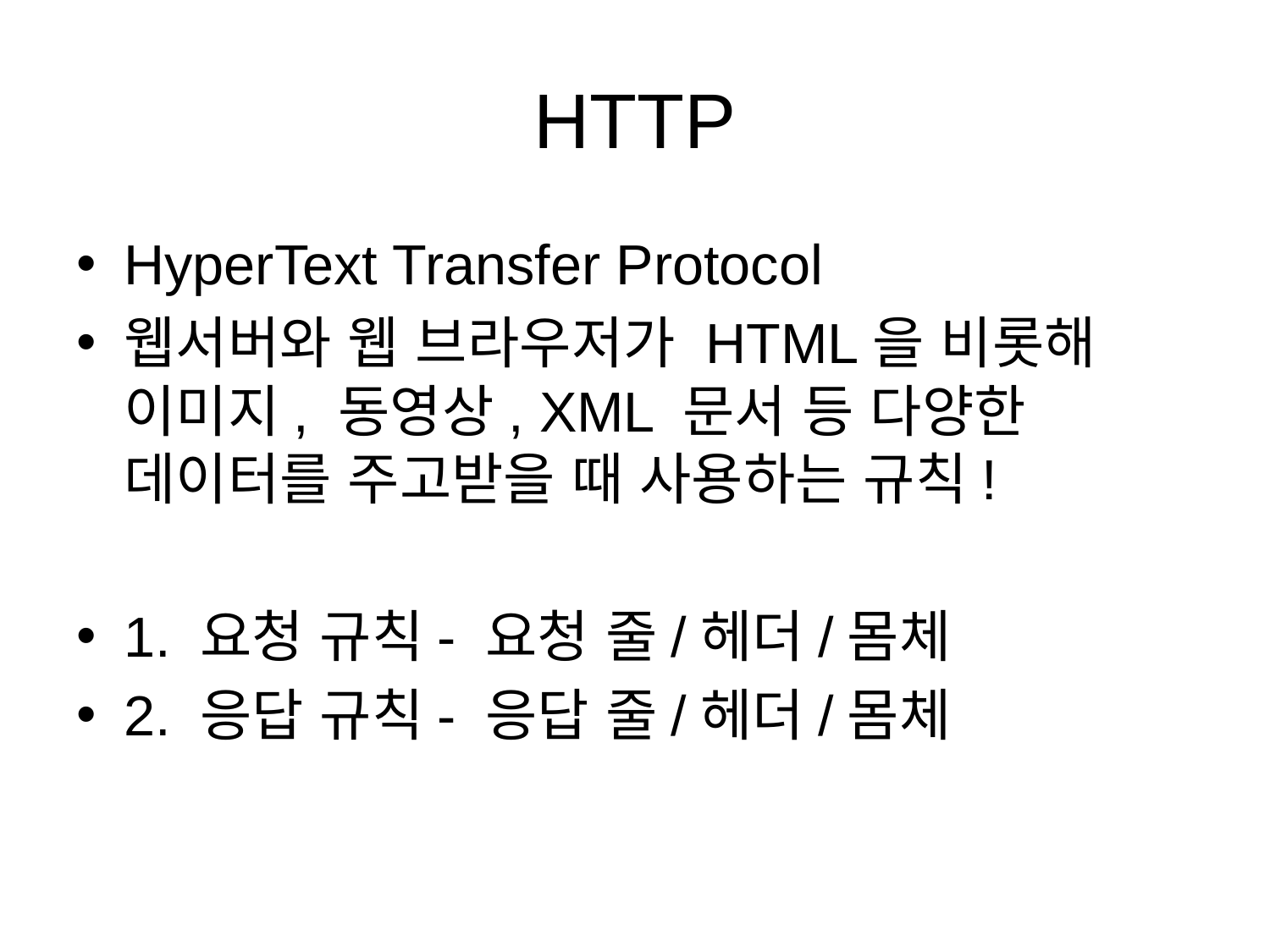

# HTTP
HyperText Transfer Protocol
웹서버와 웹 브라우저가 HTML을 비롯해 이미지, 동영상, XML 문서 등 다양한 데이터를 주고받을 때 사용하는 규칙!

1. 요청 규칙- 요청 줄/헤더/몸체
2. 응답 규칙- 응답 줄/헤더/몸체